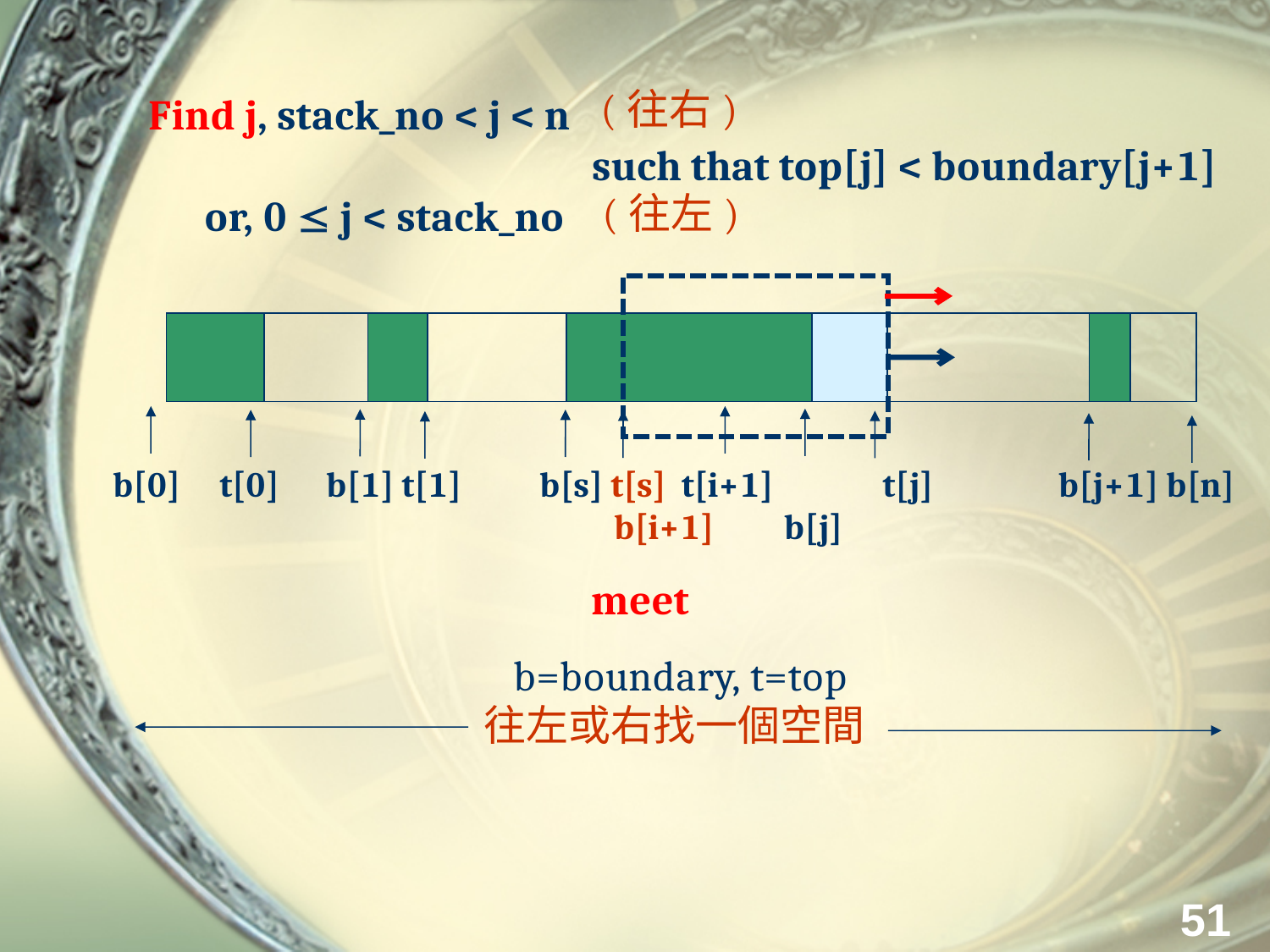

(往右)
Find j, stack_no < j < n
      	                                  such that top[j] < boundary[j+1]
      or, 0 ≤ j < stack_no
(往左)

b[0]     t[0]      b[1] t[1]          b[s] t[s]  t[i+1]              t[j]                b[j+1] b[n]
                                                                b[i+1]         b[j]

                                           b=boundary, t=top

meet
往左或右找一個空間

51